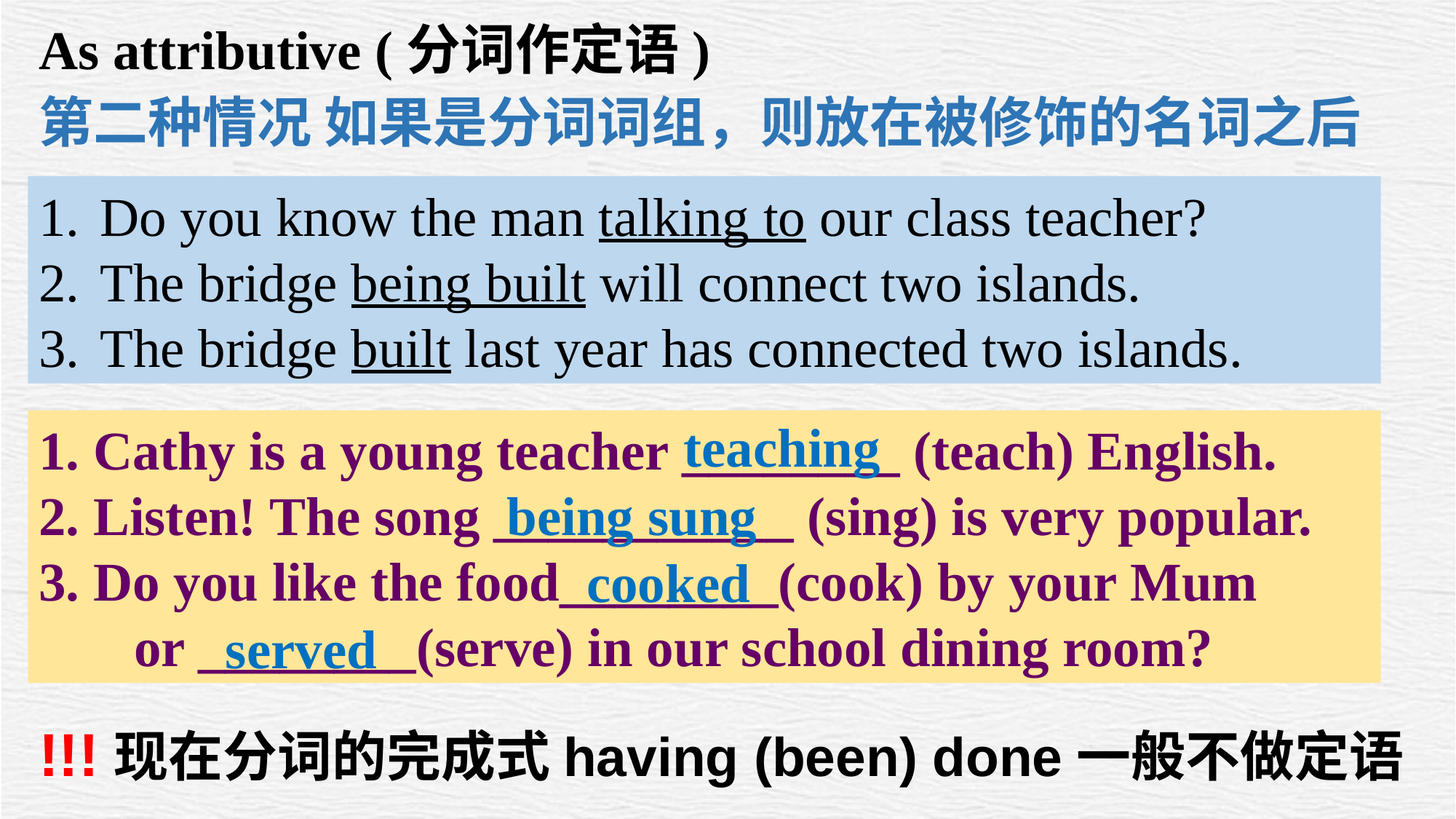

As attributive (分词作定语)
第二种情况 如果是分词词组，则放在被修饰的名词之后
Do you know the man talking to our class teacher?
The bridge being built will connect two islands.
The bridge built last year has connected two islands.
teaching
1. Cathy is a young teacher ________ (teach) English.
2. Listen! The song ___________ (sing) is very popular.
Do you like the food________(cook) by your Mum
       or ________(serve) in our school dining room?
being sung
cooked
served
!!!现在分词的完成式having (been) done一般不做定语